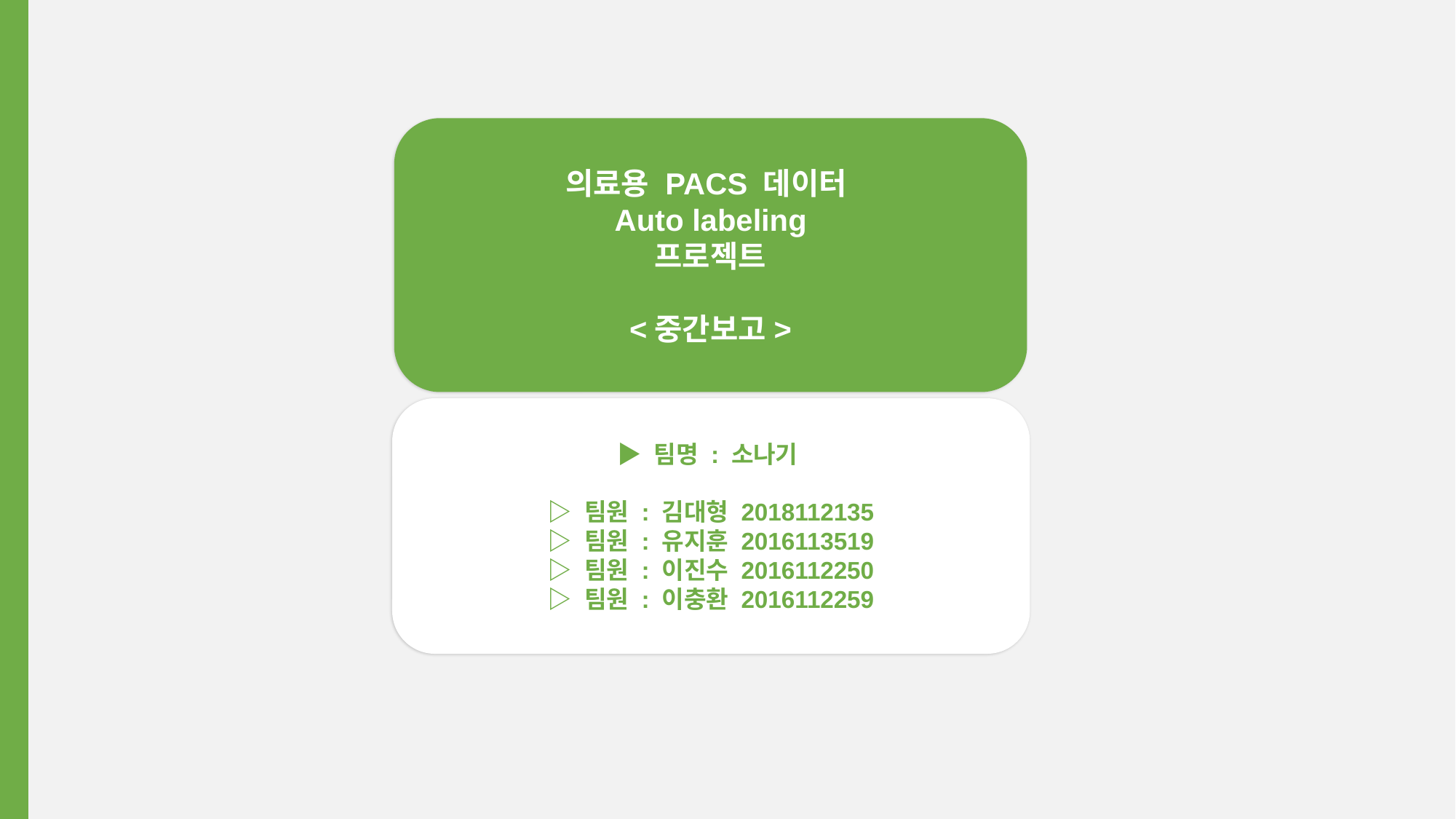

의료용 PACS 데이터
Auto labeling
프로젝트

<중간보고>
▶ 팀명 : 소나기

▷ 팀원 : 김대형 2018112135
▷ 팀원 : 유지훈 2016113519
▷ 팀원 : 이진수 2016112250
▷ 팀원 : 이충환 2016112259